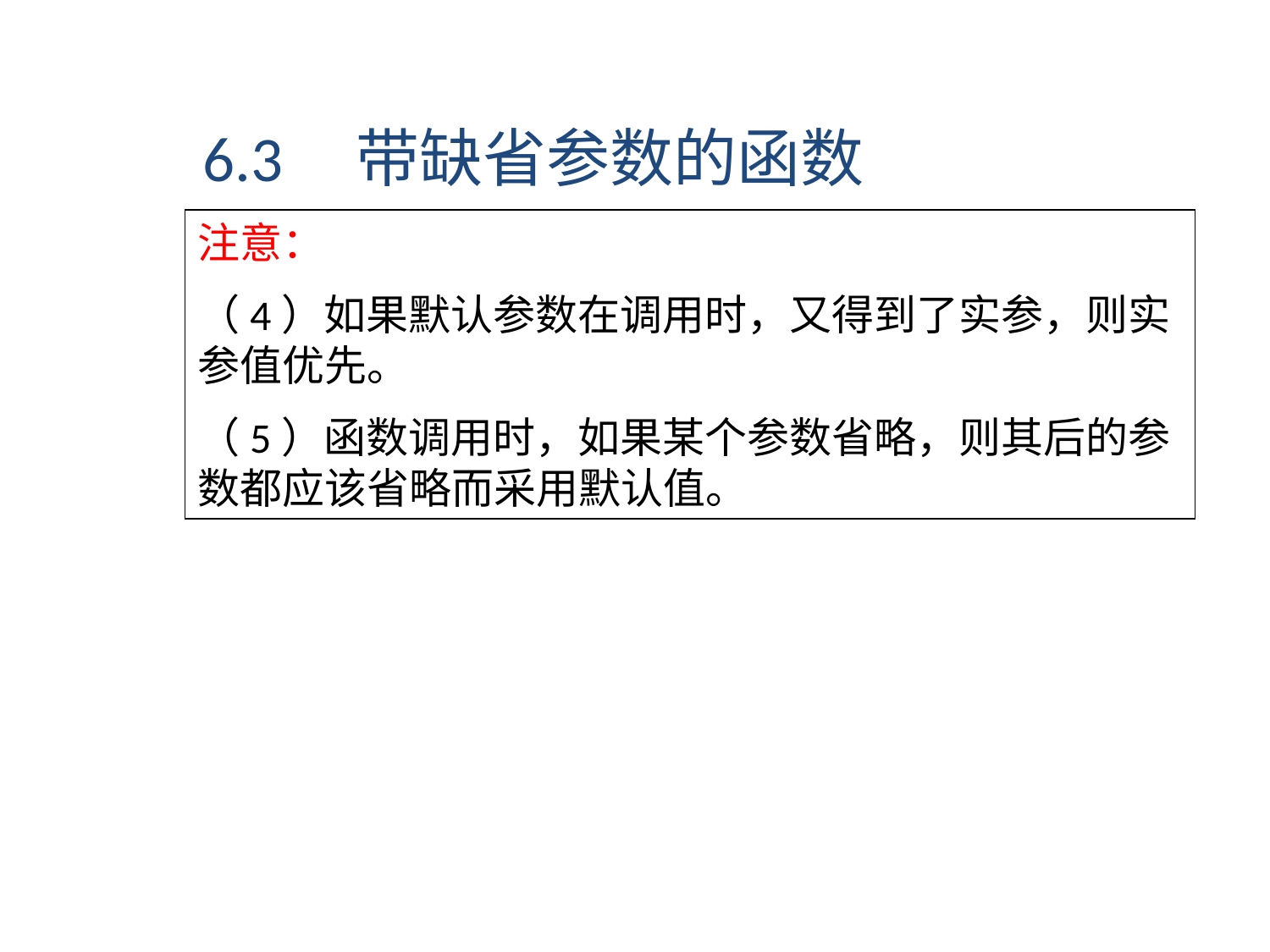

6.3    带缺省参数的函数
注意：
（4）如果默认参数在调用时，又得到了实参，则实参值优先。
（5）函数调用时，如果某个参数省略，则其后的参数都应该省略而采用默认值。